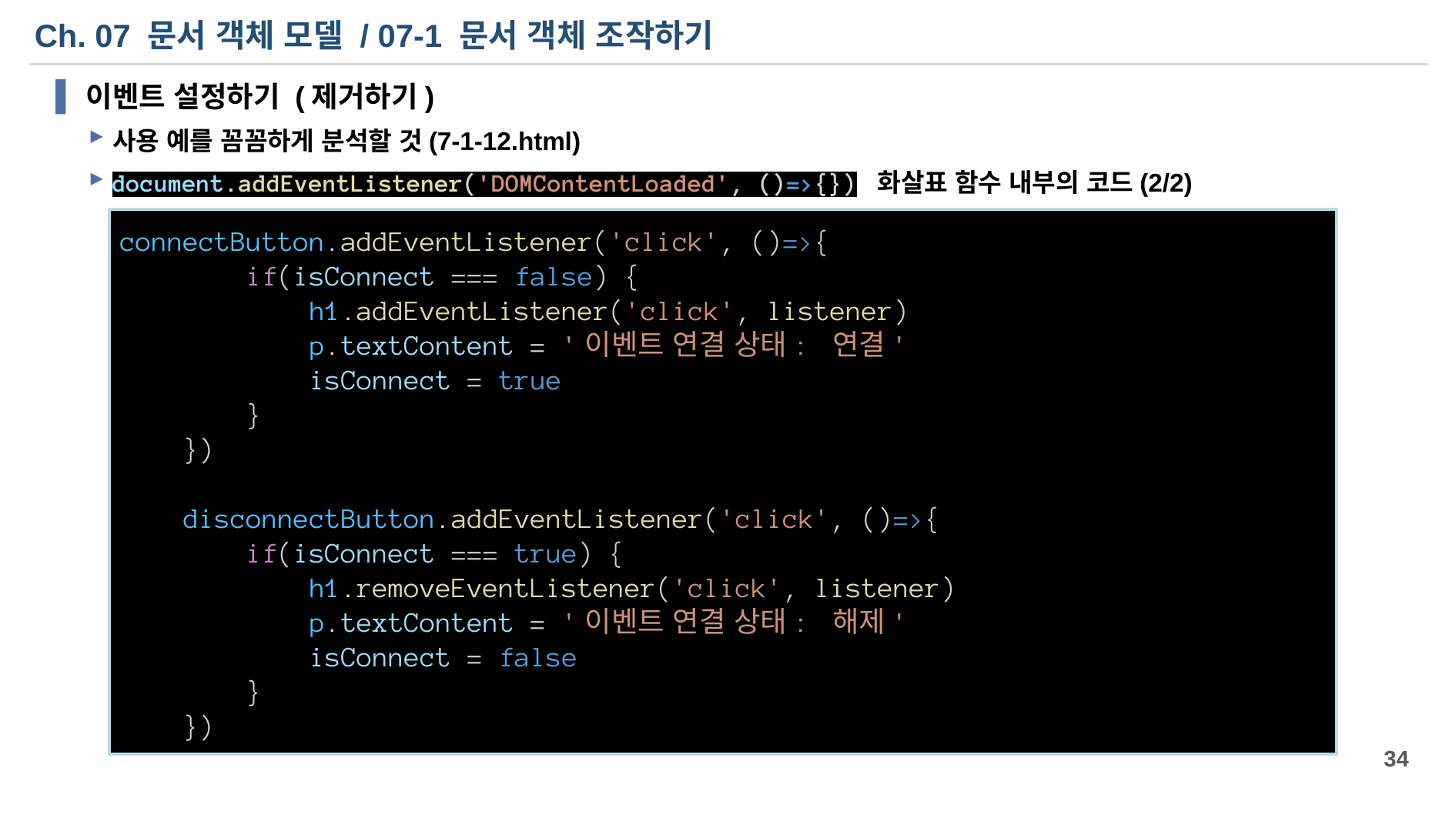

# Ch. 07 문서 객체 모델 / 07-1 문서 객체 조작하기
이벤트 설정하기 (제거하기)
사용 예를 꼼꼼하게 분석할 것(7-1-12.html)
document.addEventListener('DOMContentLoaded', ()=>{}) 화살표 함수 내부의 코드(2/2)

connectButton.addEventListener('click', ()=>{
        if(isConnect === false) {
            h1.addEventListener('click', listener)
            p.textContent = '이벤트 연결 상태: 연결'
            isConnect = true
        }
    })
    disconnectButton.addEventListener('click', ()=>{
        if(isConnect === true) {
            h1.removeEventListener('click', listener)
            p.textContent = '이벤트 연결 상태: 해제'
            isConnect = false
        }
    })
34